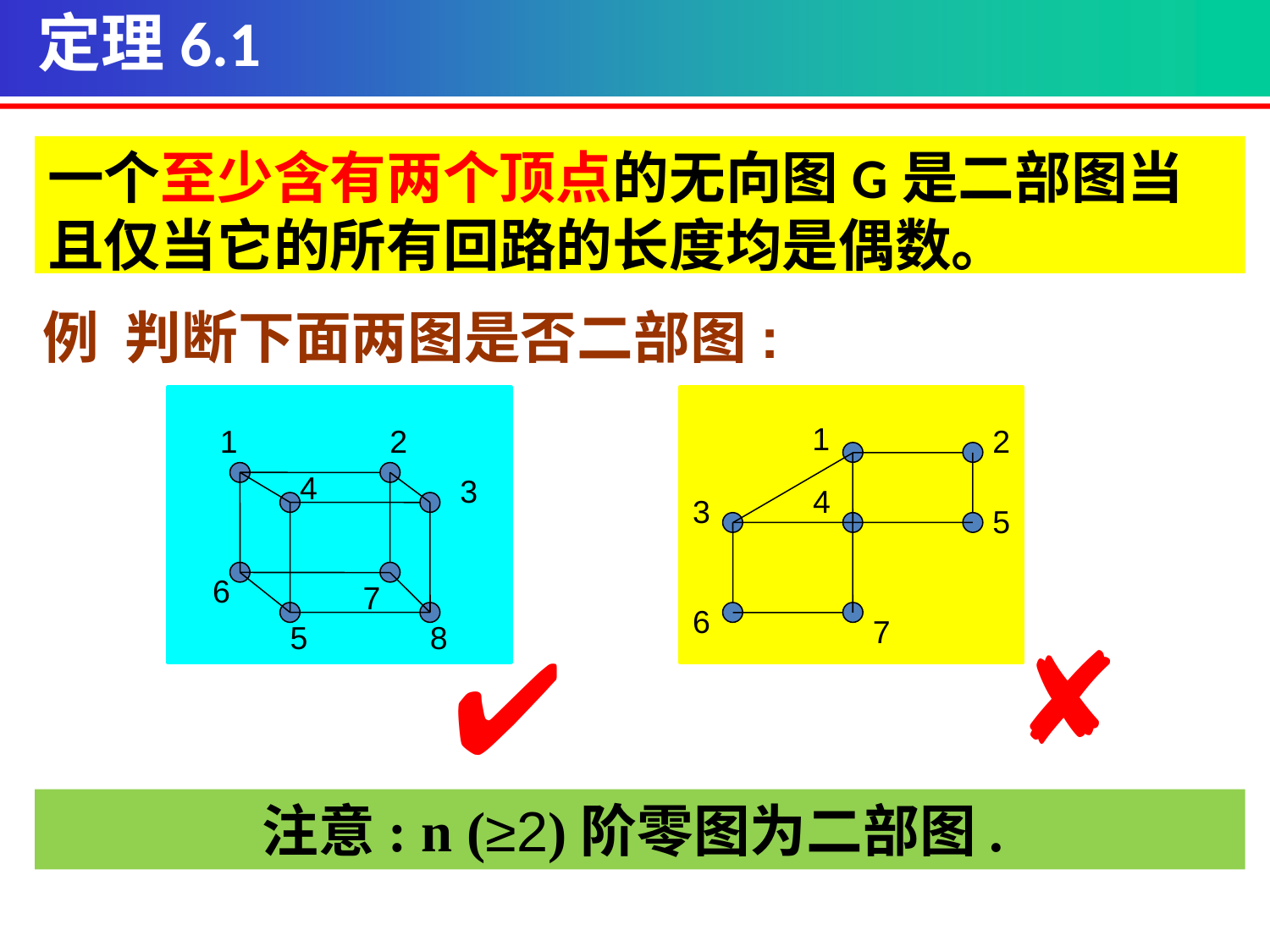

定理6.1
一个至少含有两个顶点的无向图G是二部图当且仅当它的所有回路的长度均是偶数。
例  判断下面两图是否二部图:
1
2

4
3
5

6

7

1
2
4

3

6
7

5
8

✘
✔
注意: n (≥2)阶零图为二部图.